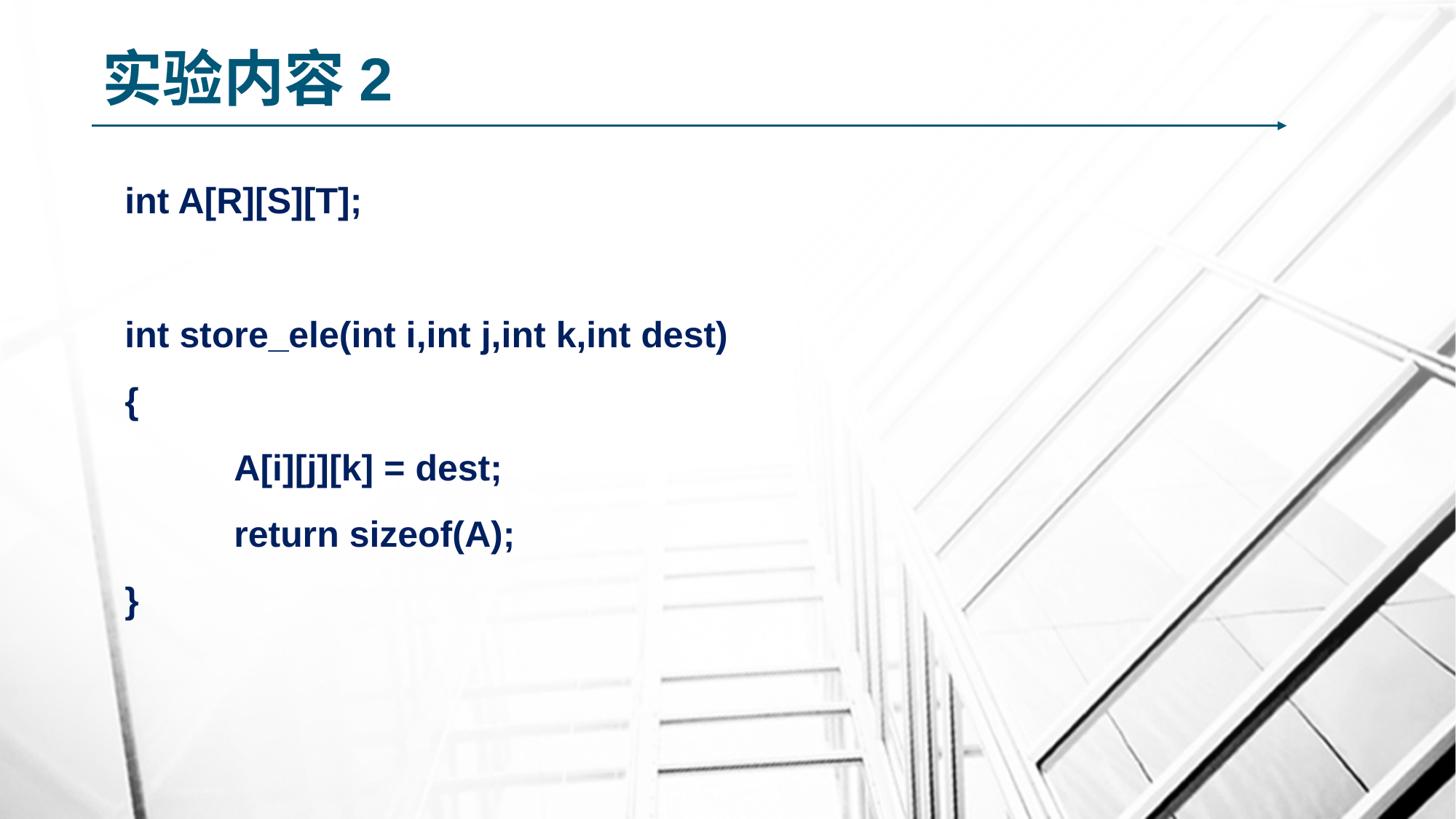

# 实验内容2
int A[R][S][T];

int store_ele(int i,int j,int k,int dest)
{
	A[i][j][k] = dest;
	return sizeof(A);
}